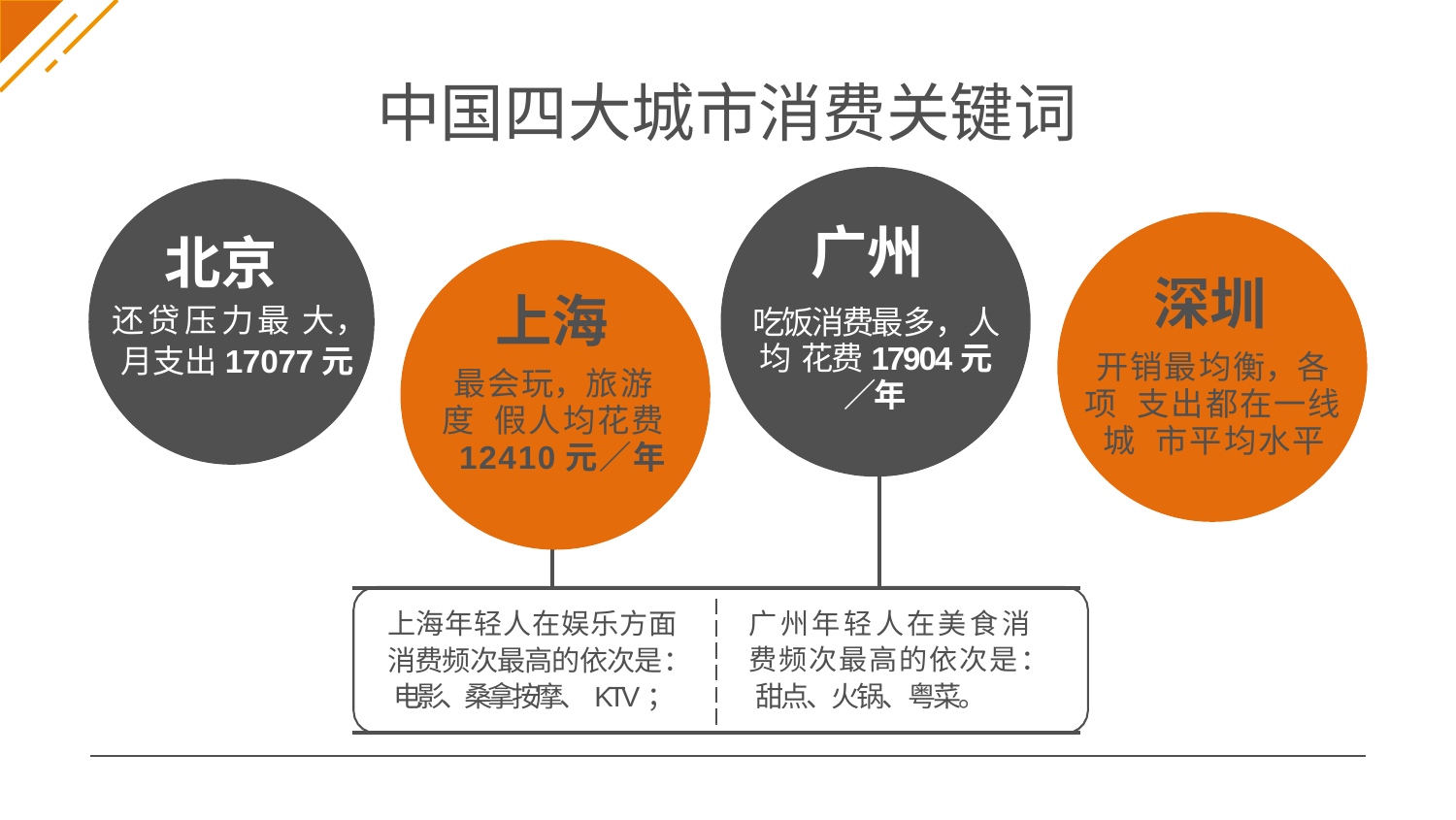

# 中国四大城市消费关键词

广州
吃饭消费最多，人均  花费17904元／年
北京
还贷压力最 大，  月支出17077元

深圳
开销最均衡，各项  支出都在一线城  市平均水平
上海
最会玩，旅游度  假人均花费  12410元／年

广州年轻人在美食消  费频次最高的依次是：  甜点、火锅、粤菜。
上海年轻人在娱乐方面  消费频次最高的依次是：  电影、桑拿按摩、KTV；